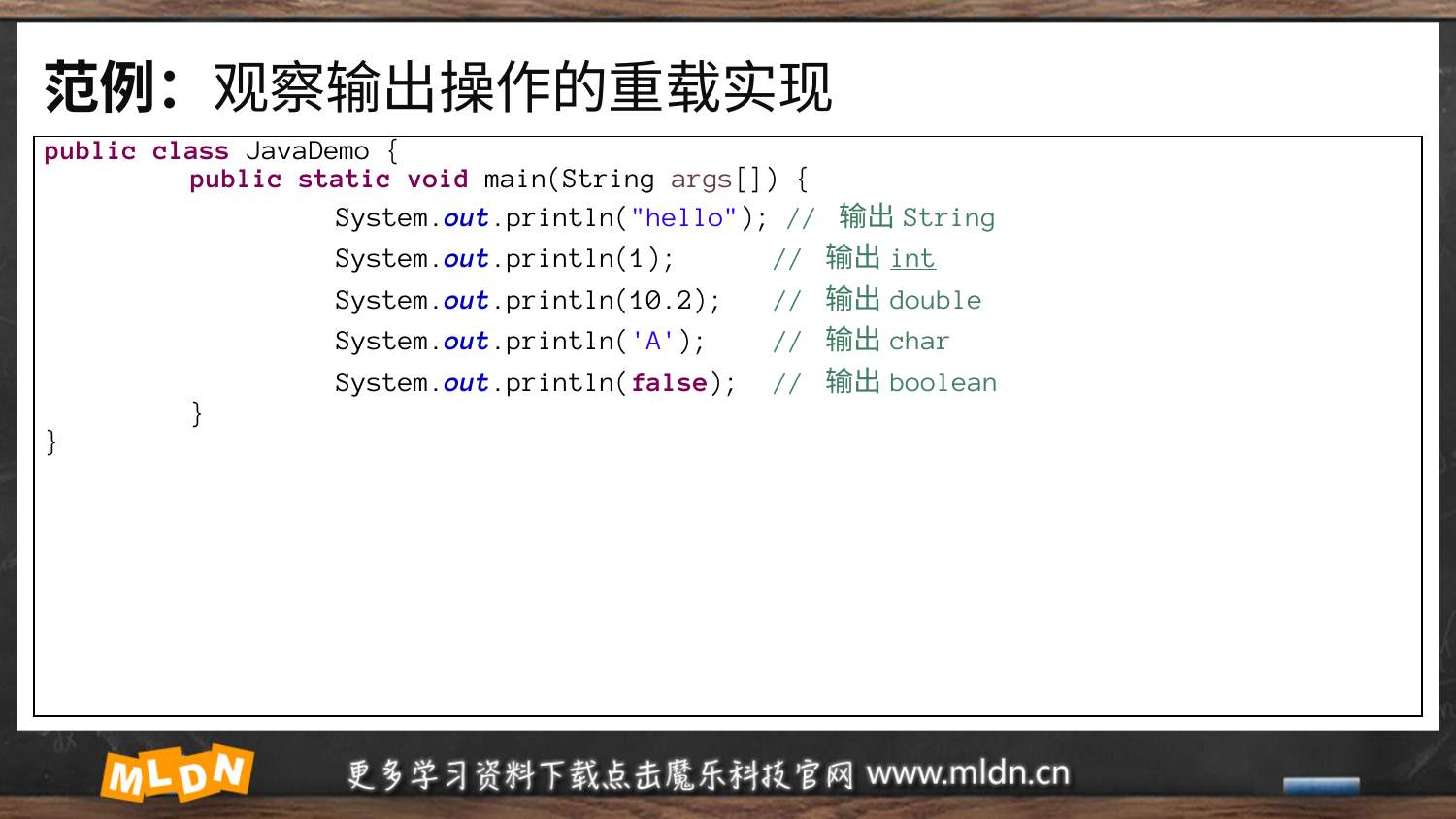

# 范例：观察输出操作的重载实现
| public class JavaDemo { public static void main(String args[]) { System.out.println("hello"); // 输出String System.out.println(1); // 输出int System.out.println(10.2); // 输出double System.out.println('A'); // 输出char System.out.println(false); // 输出boolean } } |
| --- |